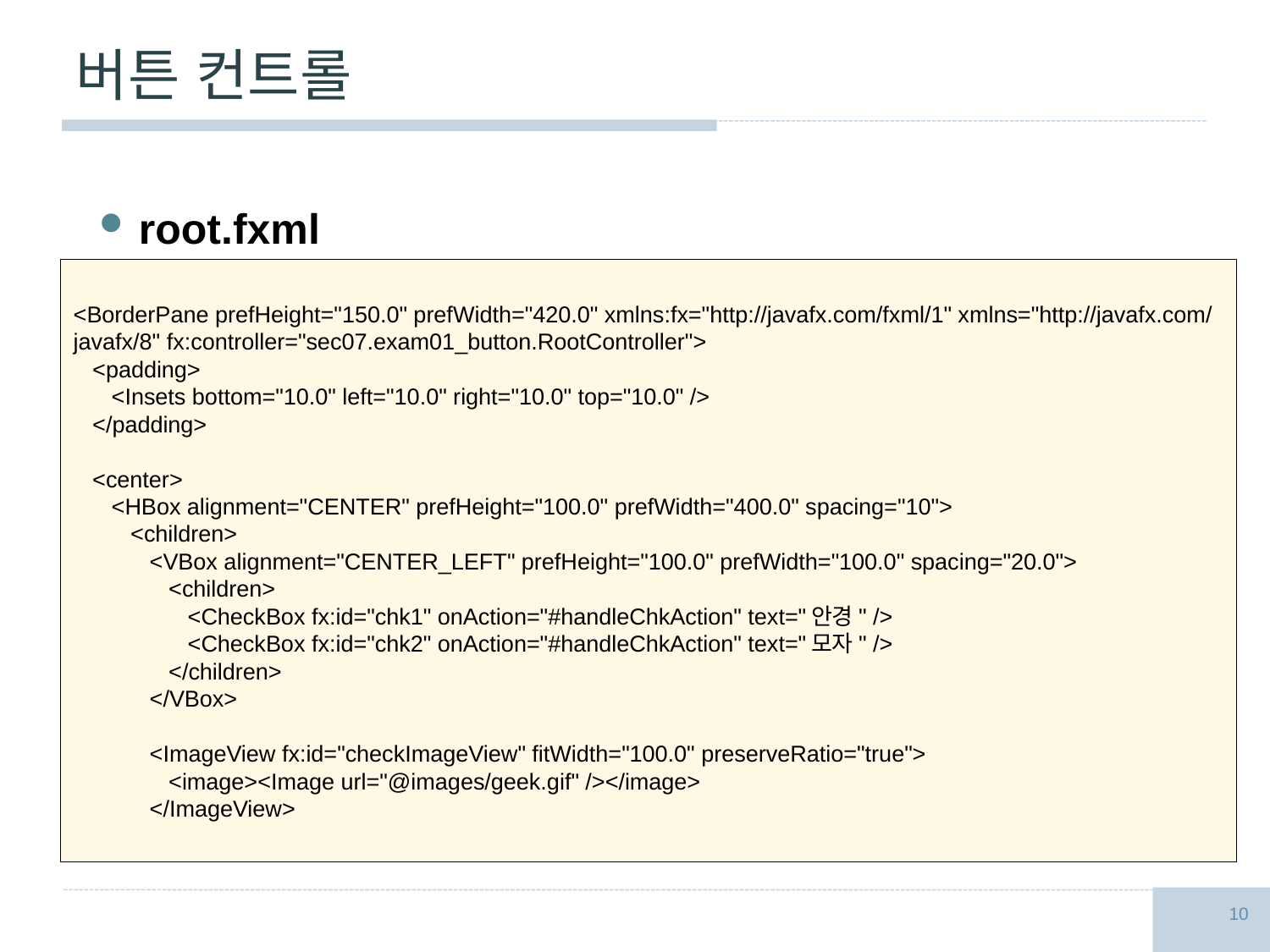

# 버튼 컨트롤
root.fxml

<BorderPane prefHeight="150.0" prefWidth="420.0" xmlns:fx="http://javafx.com/fxml/1" xmlns="http://javafx.com/javafx/8" fx:controller="sec07.exam01_button.RootController">
   <padding>
      <Insets bottom="10.0" left="10.0" right="10.0" top="10.0" />
   </padding>

   <center>
      <HBox alignment="CENTER" prefHeight="100.0" prefWidth="400.0" spacing="10">
         <children>
            <VBox alignment="CENTER_LEFT" prefHeight="100.0" prefWidth="100.0" spacing="20.0">
               <children>
                  <CheckBox fx:id="chk1" onAction="#handleChkAction" text="안경" />
                  <CheckBox fx:id="chk2" onAction="#handleChkAction" text="모자" />
               </children>
            </VBox>

            <ImageView fx:id="checkImageView" fitWidth="100.0" preserveRatio="true">
               <image><Image url="@images/geek.gif" /></image>
            </ImageView>